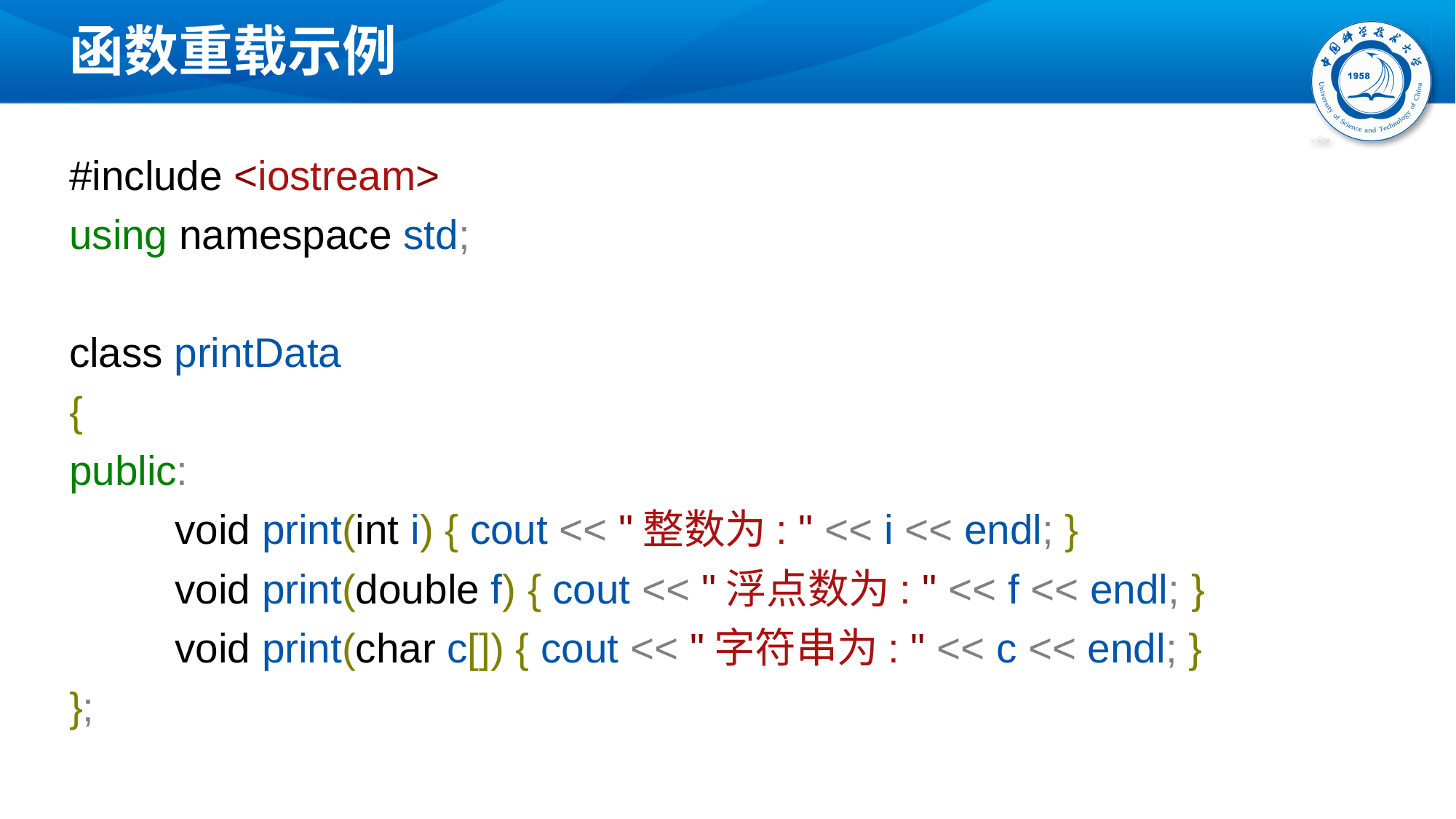

# 函数重载示例
#include <iostream>
using namespace std;

class printData
{
public:
	void print(int i) { cout << "整数为: " << i << endl; }
	void print(double f) { cout << "浮点数为: " << f << endl; }
	void print(char c[]) { cout << "字符串为: " << c << endl; }
};